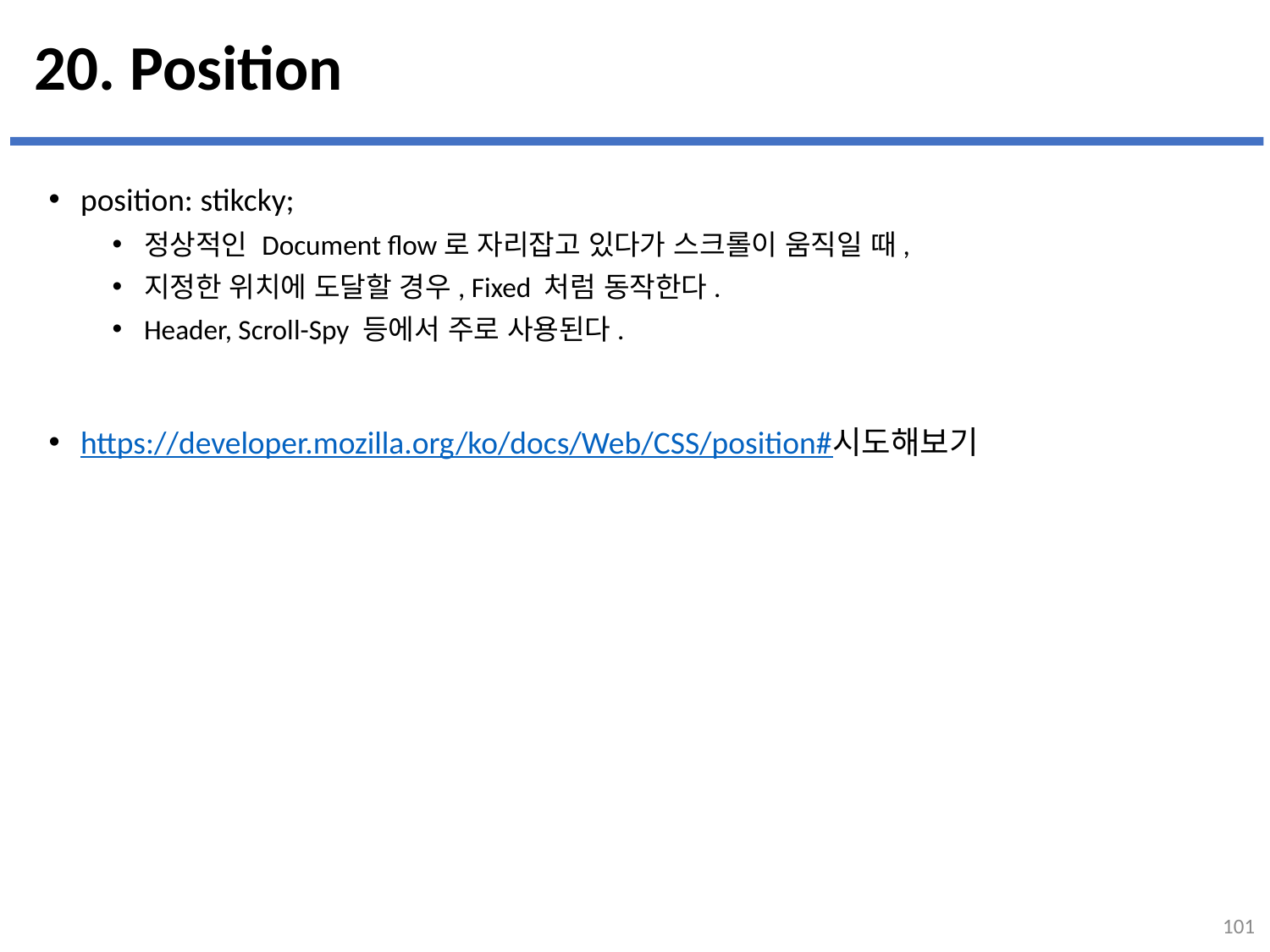

# 20. Position
position: stikcky;
정상적인 Document flow로 자리잡고 있다가 스크롤이 움직일 때,
지정한 위치에 도달할 경우, Fixed 처럼 동작한다.
Header, Scroll-Spy 등에서 주로 사용된다.

https://developer.mozilla.org/ko/docs/Web/CSS/position#시도해보기

101